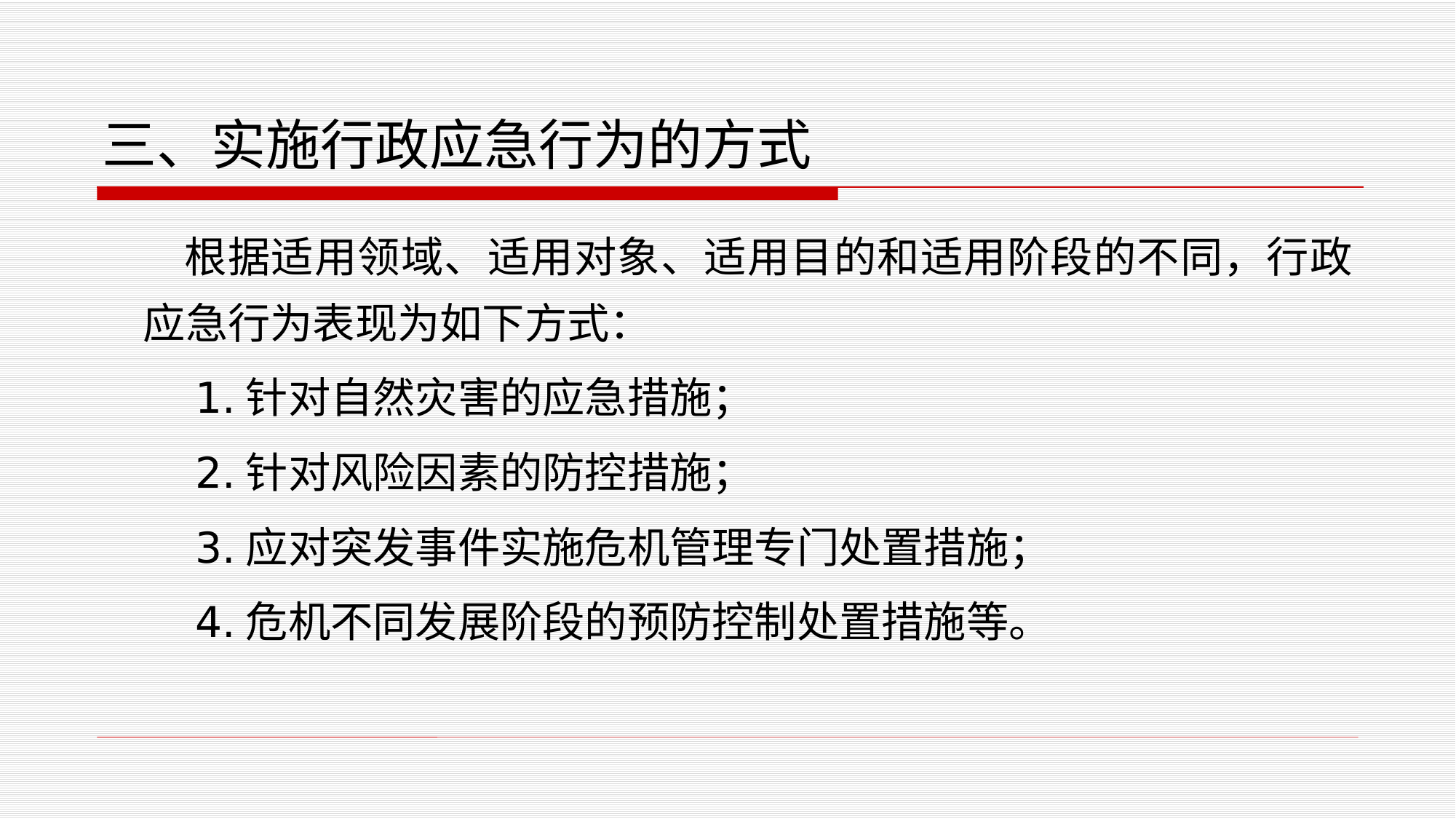

# 三、实施行政应急行为的方式
       根据适用领域、适用对象、适用目的和适用阶段的不同，行政应急行为表现为如下方式：
       1.针对自然灾害的应急措施；
       2.针对风险因素的防控措施；
       3.应对突发事件实施危机管理专门处置措施；
       4.危机不同发展阶段的预防控制处置措施等。